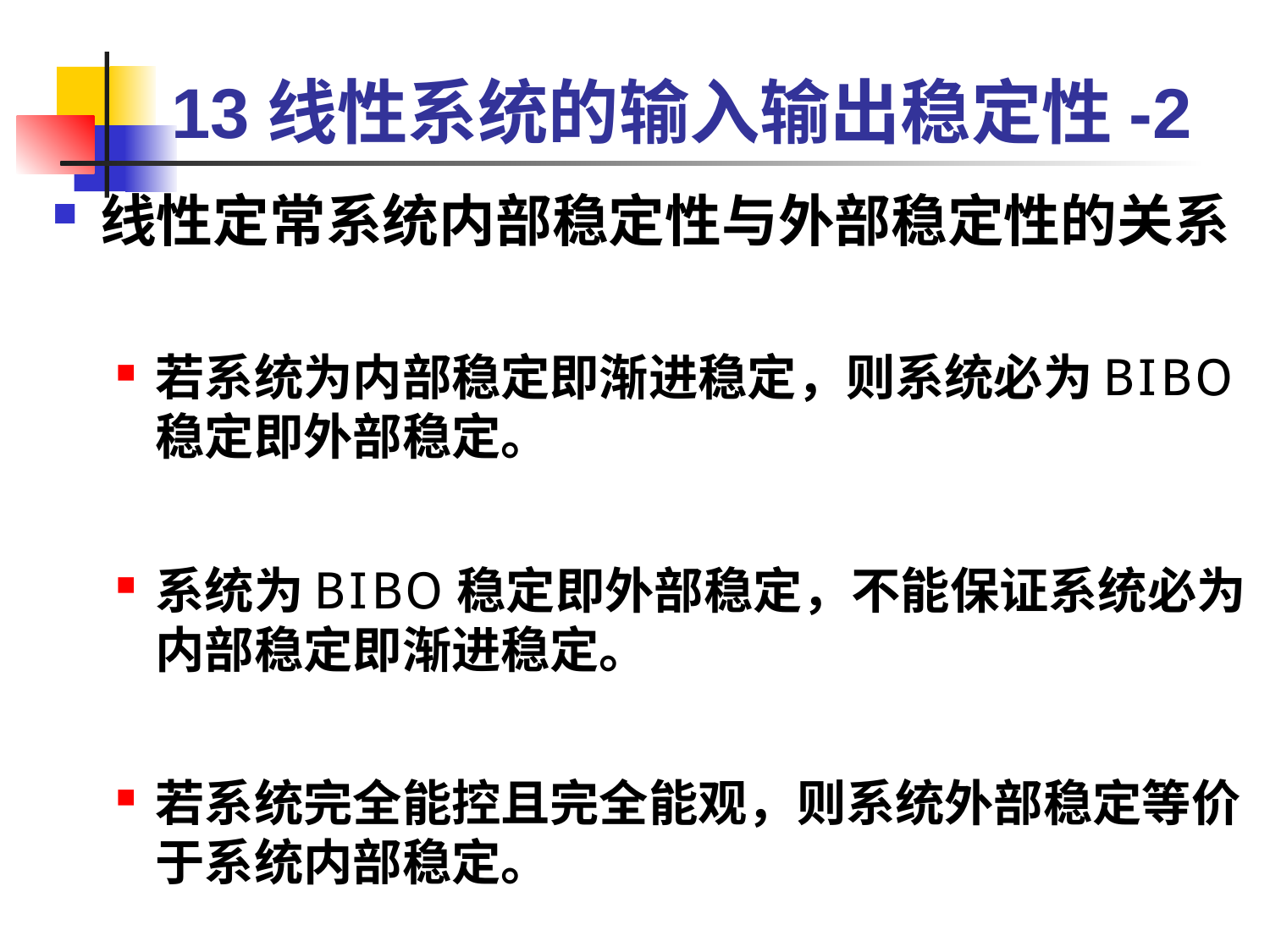

# 13线性系统的输入输出稳定性-2
线性定常系统内部稳定性与外部稳定性的关系

若系统为内部稳定即渐进稳定，则系统必为BIBO稳定即外部稳定。

系统为BIBO稳定即外部稳定，不能保证系统必为内部稳定即渐进稳定。

若系统完全能控且完全能观，则系统外部稳定等价于系统内部稳定。